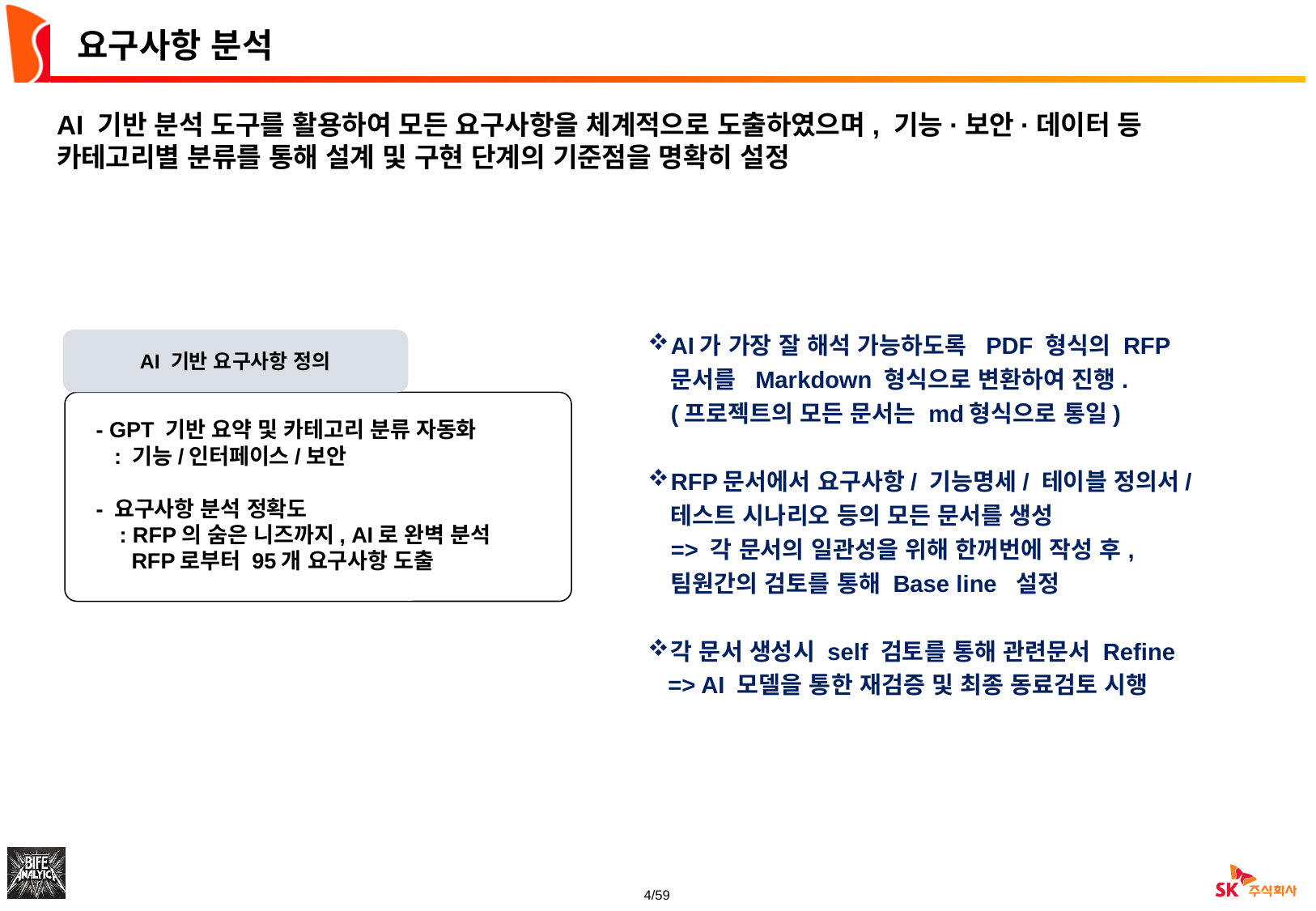

요구사항 분석
AI 기반 분석 도구를 활용하여 모든 요구사항을 체계적으로 도출하였으며, 기능·보안·데이터 등 카테고리별 분류를 통해 설계 및 구현 단계의 기준점을 명확히 설정
AI가 가장 잘 해석 가능하도록  PDF 형식의 RFP 문서를  Markdown 형식으로 변환하여 진행.
(프로젝트의 모든 문서는 md형식으로 통일)

RFP문서에서 요구사항/ 기능명세/ 테이블 정의서/ 테스트 시나리오 등의 모든 문서를 생성
=> 각 문서의 일관성을 위해 한꺼번에 작성 후, 팀원간의 검토를 통해 Base line  설정

각 문서 생성시 self 검토를 통해 관련문서 Refine
   => AI 모델을 통한 재검증 및 최종 동료검토 시행

AI 기반 요구사항 정의

- GPT 기반 요약 및 카테고리 분류 자동화
   : 기능/인터페이스/보안

- 요구사항 분석 정확도
   : RFP의 숨은 니즈까지, AI로 완벽 분석
     RFP로부터 95개 요구사항 도출